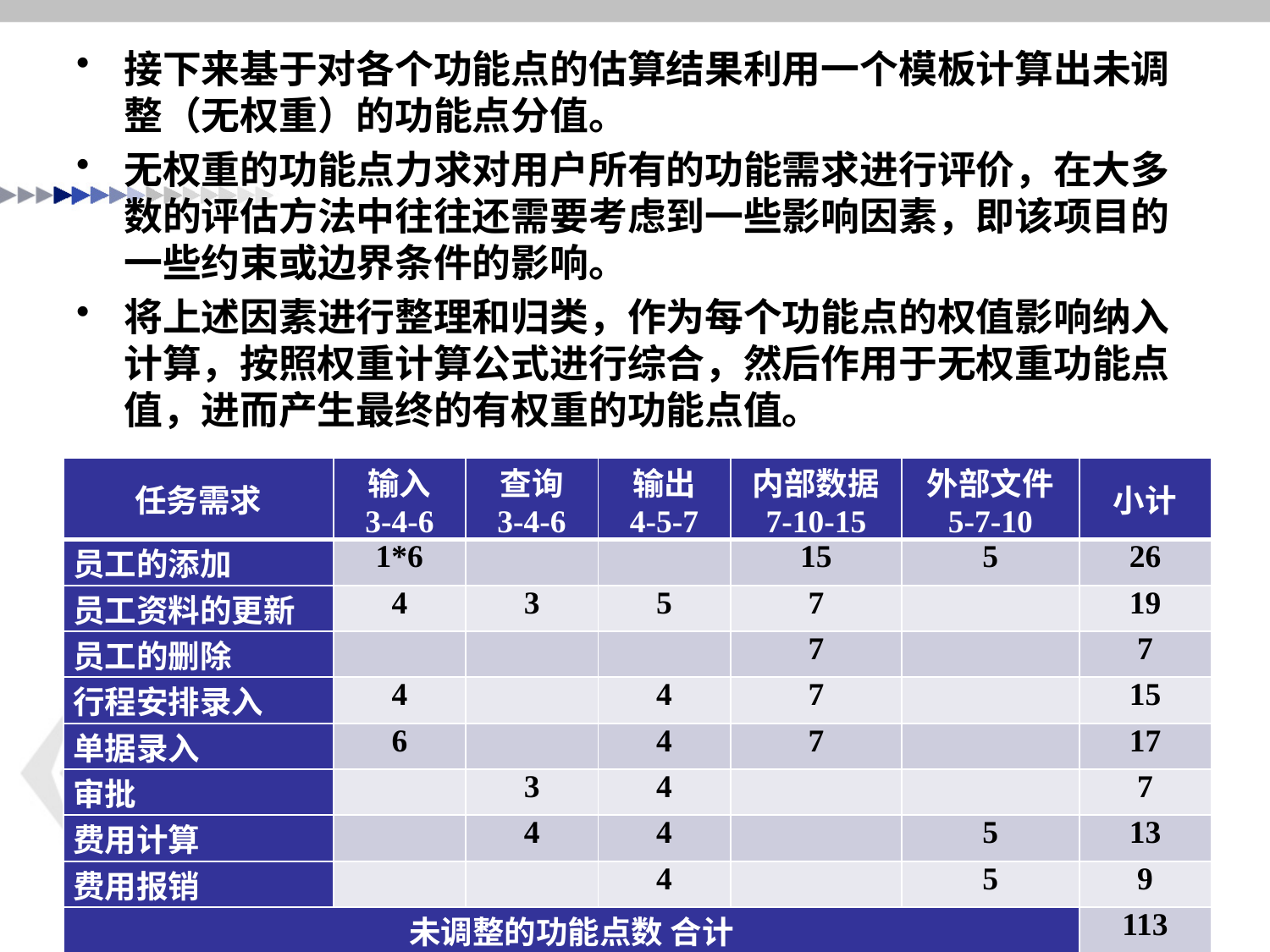

# 接下来基于对各个功能点的估算结果利用一个模板计算出未调整（无权重）的功能点分值。
无权重的功能点力求对用户所有的功能需求进行评价，在大多数的评估方法中往往还需要考虑到一些影响因素，即该项目的一些约束或边界条件的影响。
将上述因素进行整理和归类，作为每个功能点的权值影响纳入计算，按照权重计算公式进行综合，然后作用于无权重功能点值，进而产生最终的有权重的功能点值。
| 任务需求 | 输入 3-4-6 | 查询 3-4-6 | 输出 4-5-7 | 内部数据 7-10-15 | 外部文件 5-7-10 | 小计 |
| --- | --- | --- | --- | --- | --- | --- |
| 员工的添加 | 1\*6 |  |  | 15 | 5 | 26 |
| 员工资料的更新 | 4 | 3 | 5 | 7 |  | 19 |
| 员工的删除 |  |  |  | 7 |  | 7 |
| 行程安排录入 | 4 |  | 4 | 7 |  | 15 |
| 单据录入 | 6 |  | 4 | 7 |  | 17 |
| 审批 |  | 3 | 4 |  |  | 7 |
| 费用计算 |  | 4 | 4 |  | 5 | 13 |
| 费用报销 |  |  | 4 |  | 5 | 9 |
| 未调整的功能点数 合计 |  |  |  |  |  | 113 |
2019/12/15
大连理工大学软件学院
18